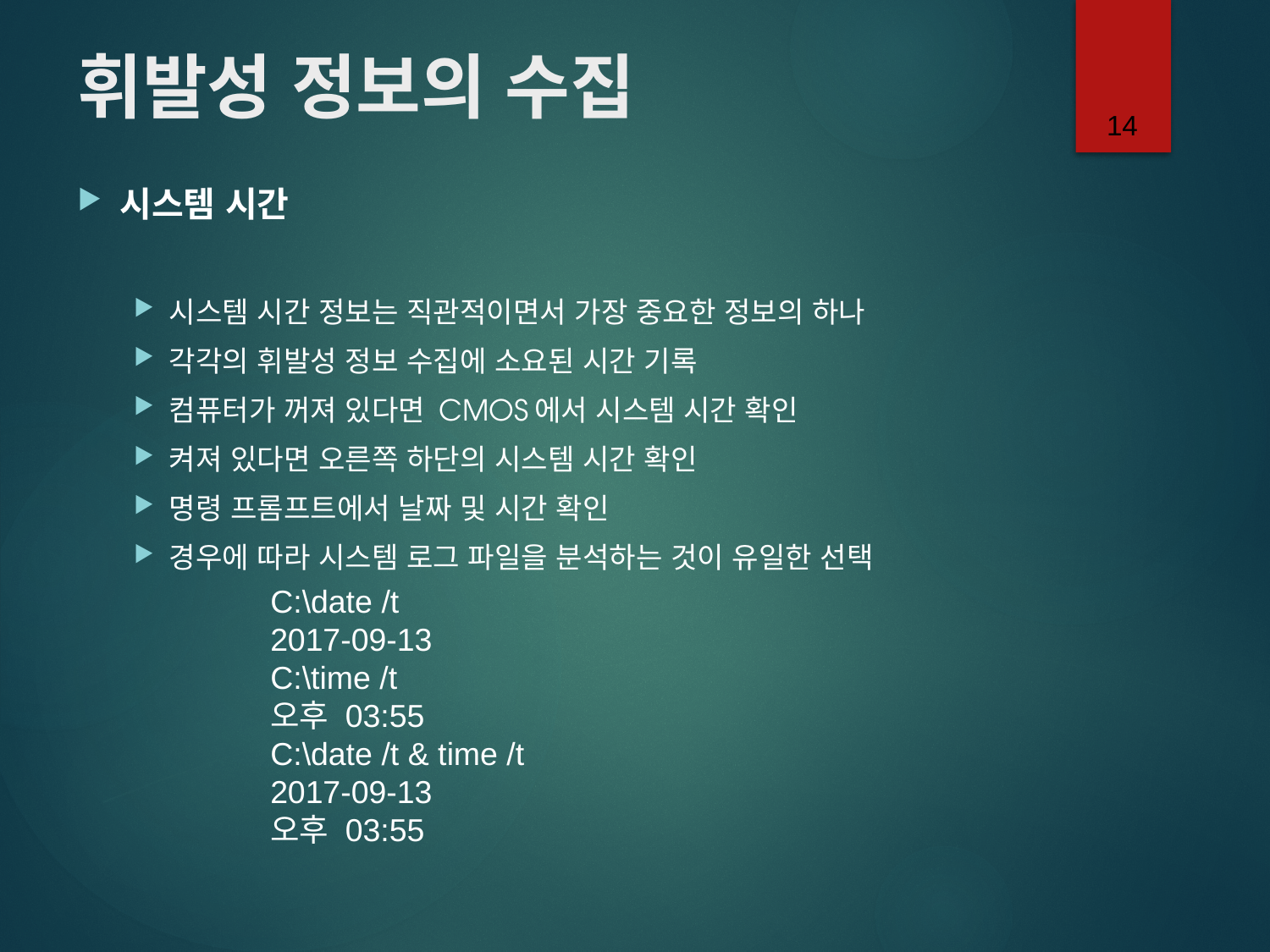

# 휘발성 정보의 수집
14
시스템 시간

시스템 시간 정보는 직관적이면서 가장 중요한 정보의 하나
각각의 휘발성 정보 수집에 소요된 시간 기록
컴퓨터가 꺼져 있다면 CMOS에서 시스템 시간 확인
켜져 있다면 오른쪽 하단의 시스템 시간 확인
명령 프롬프트에서 날짜 및 시간 확인
경우에 따라 시스템 로그 파일을 분석하는 것이 유일한 선택
C:\date /t
2017-09-13
C:\time /t
오후 03:55
C:\date /t & time /t
2017-09-13
오후 03:55